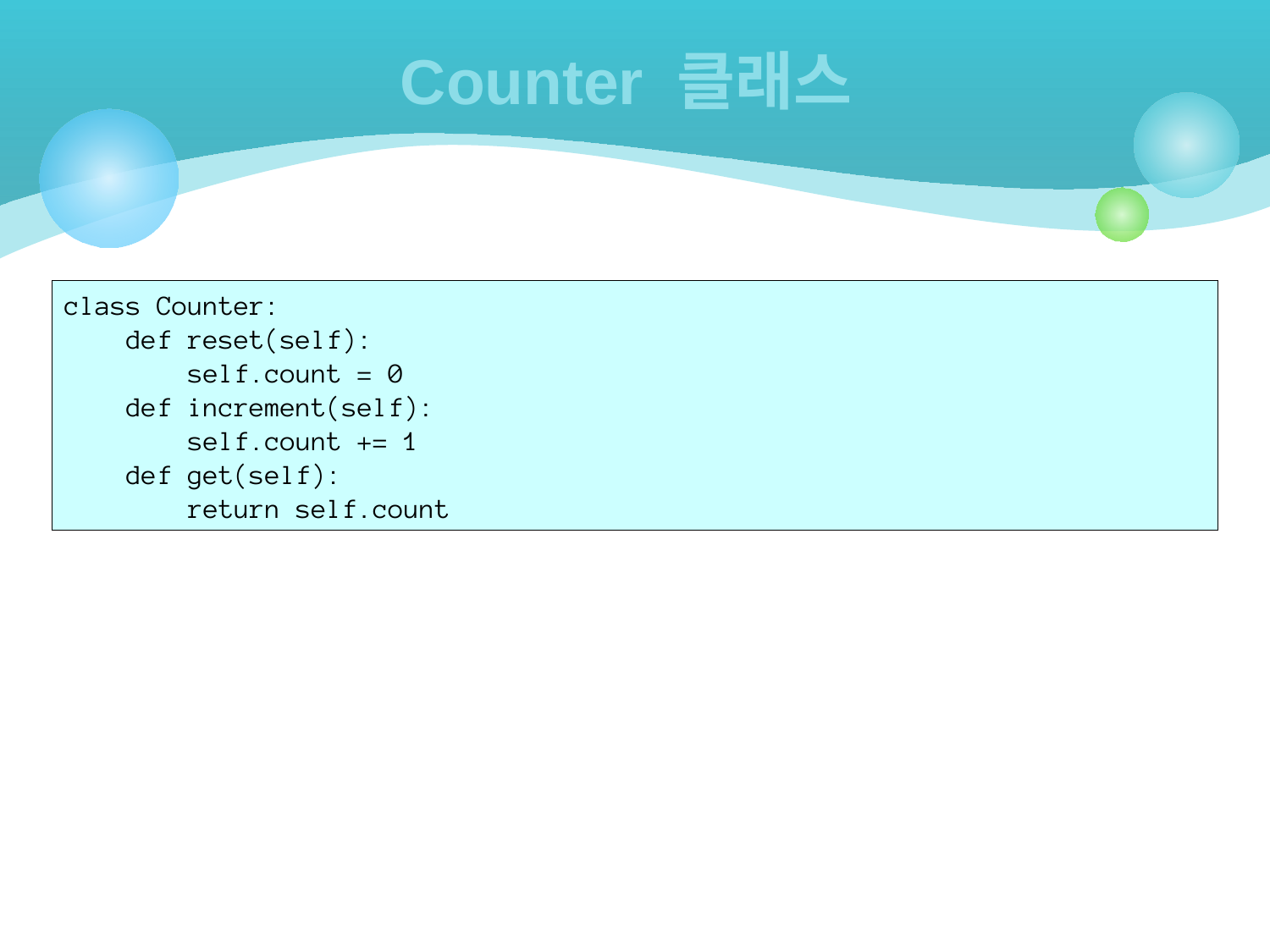

# Counter 클래스
class Counter:
    def reset(self):
        self.count = 0
    def increment(self):
        self.count += 1
    def get(self):
        return self.count